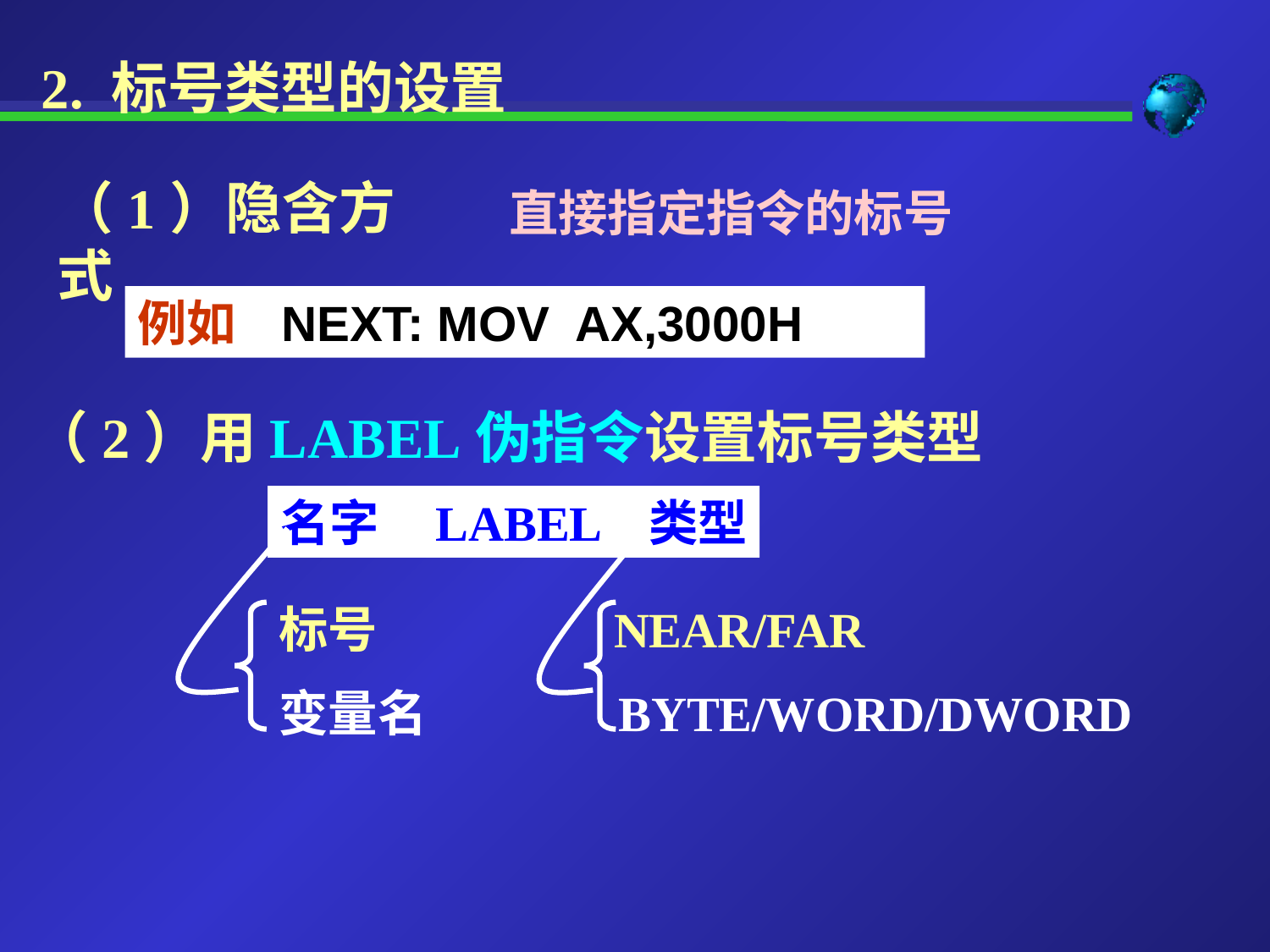

2. 标号类型的设置
（1）隐含方式
直接指定指令的标号
例如   NEXT: MOV  AX,3000H
（2）用LABEL伪指令设置标号类型
名字    LABEL   类型

标号                    NEAR/FAR

变量名                BYTE/WORD/DWORD
25